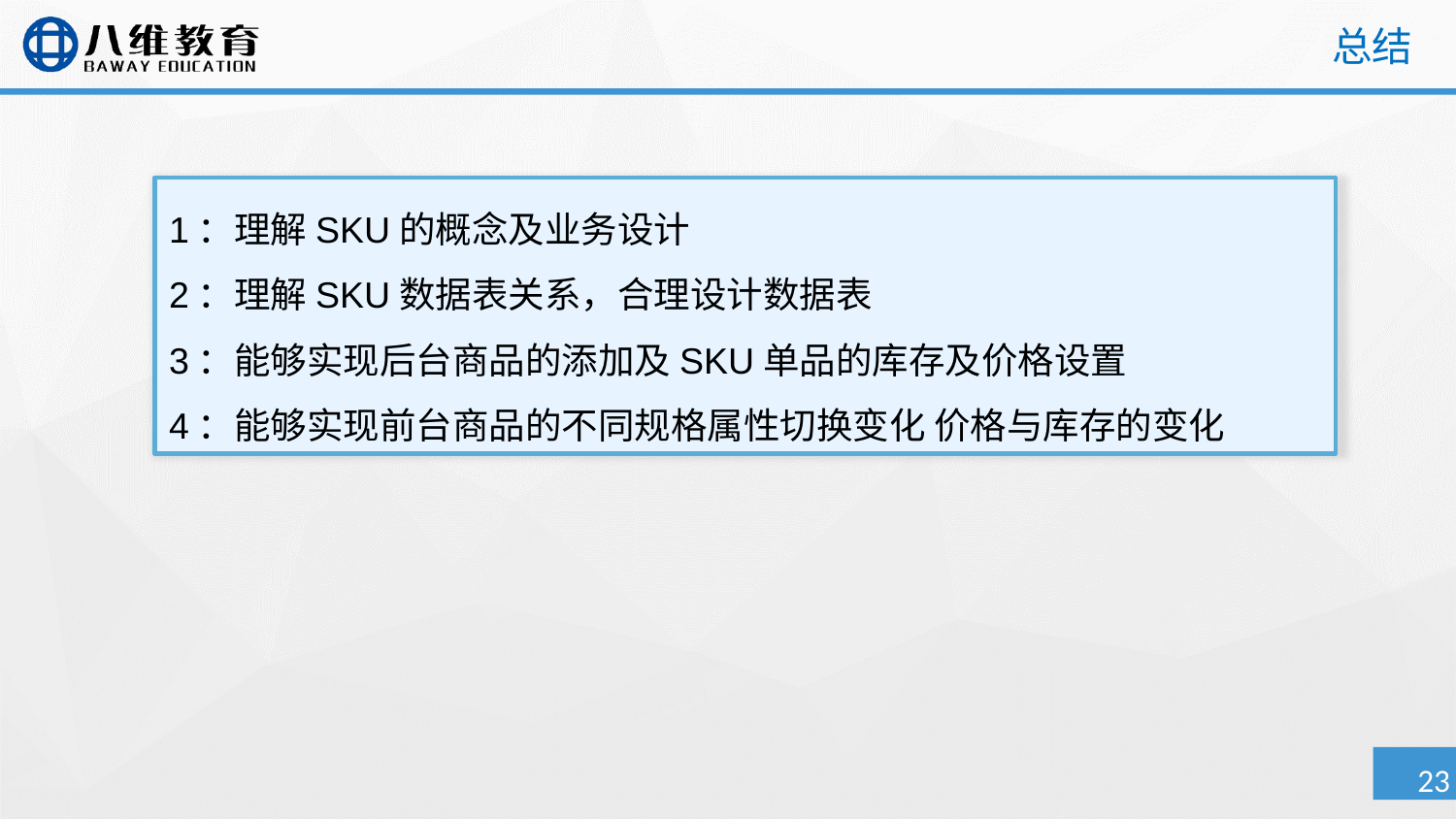

# 总结
1：理解SKU的概念及业务设计
2：理解SKU数据表关系，合理设计数据表
3：能够实现后台商品的添加及SKU单品的库存及价格设置
4：能够实现前台商品的不同规格属性切换变化 价格与库存的变化